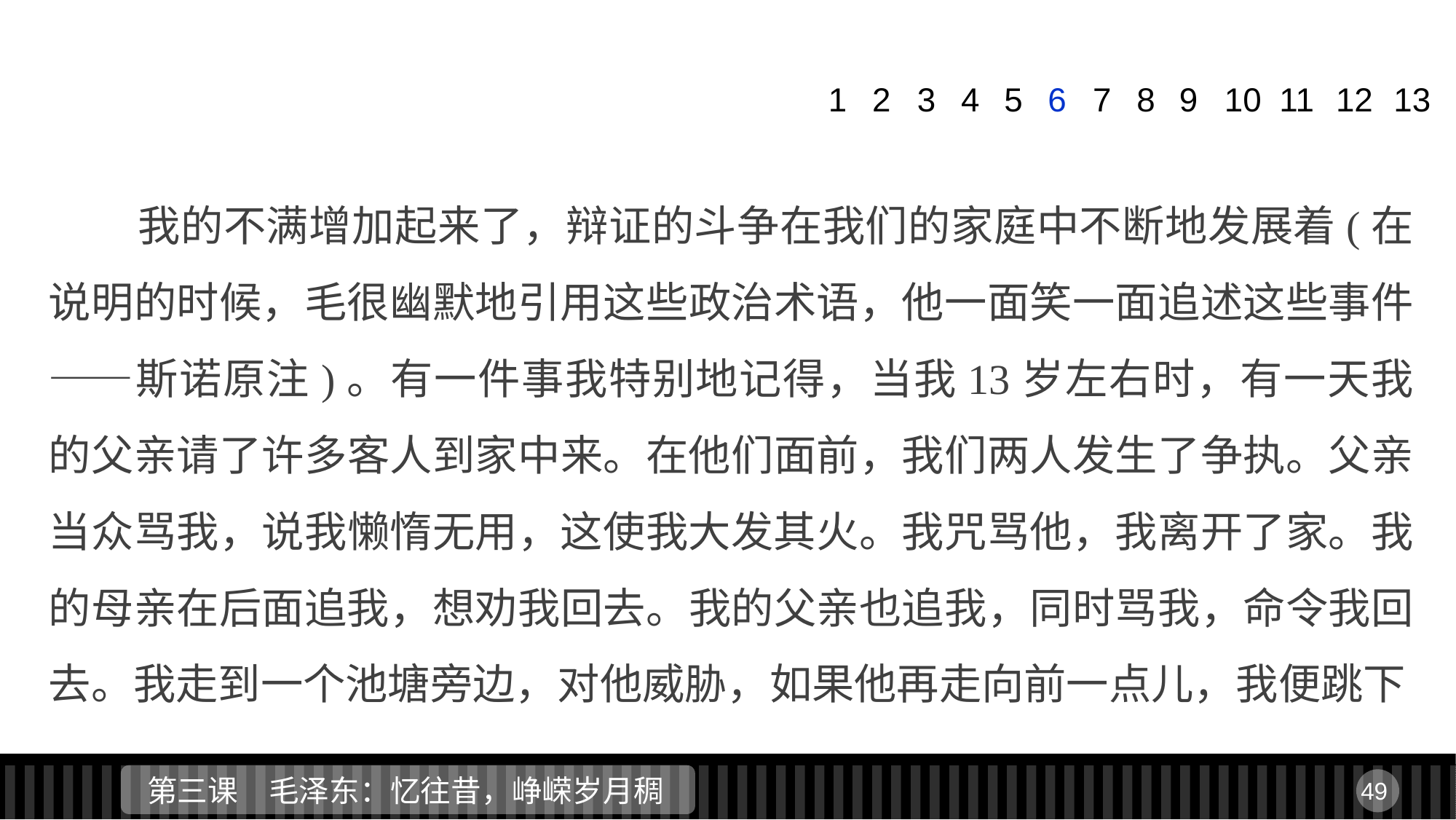

1
2
3
4
5
6
7
8
9
11
12
13
10
        我的不满增加起来了，辩证的斗争在我们的家庭中不断地发展着(在说明的时候，毛很幽默地引用这些政治术语，他一面笑一面追述这些事件——斯诺原注)。有一件事我特别地记得，当我13岁左右时，有一天我的父亲请了许多客人到家中来。在他们面前，我们两人发生了争执。父亲当众骂我，说我懒惰无用，这使我大发其火。我咒骂他，我离开了家。我的母亲在后面追我，想劝我回去。我的父亲也追我，同时骂我，命令我回去。我走到一个池塘旁边，对他威胁，如果他再走向前一点儿，我便跳下